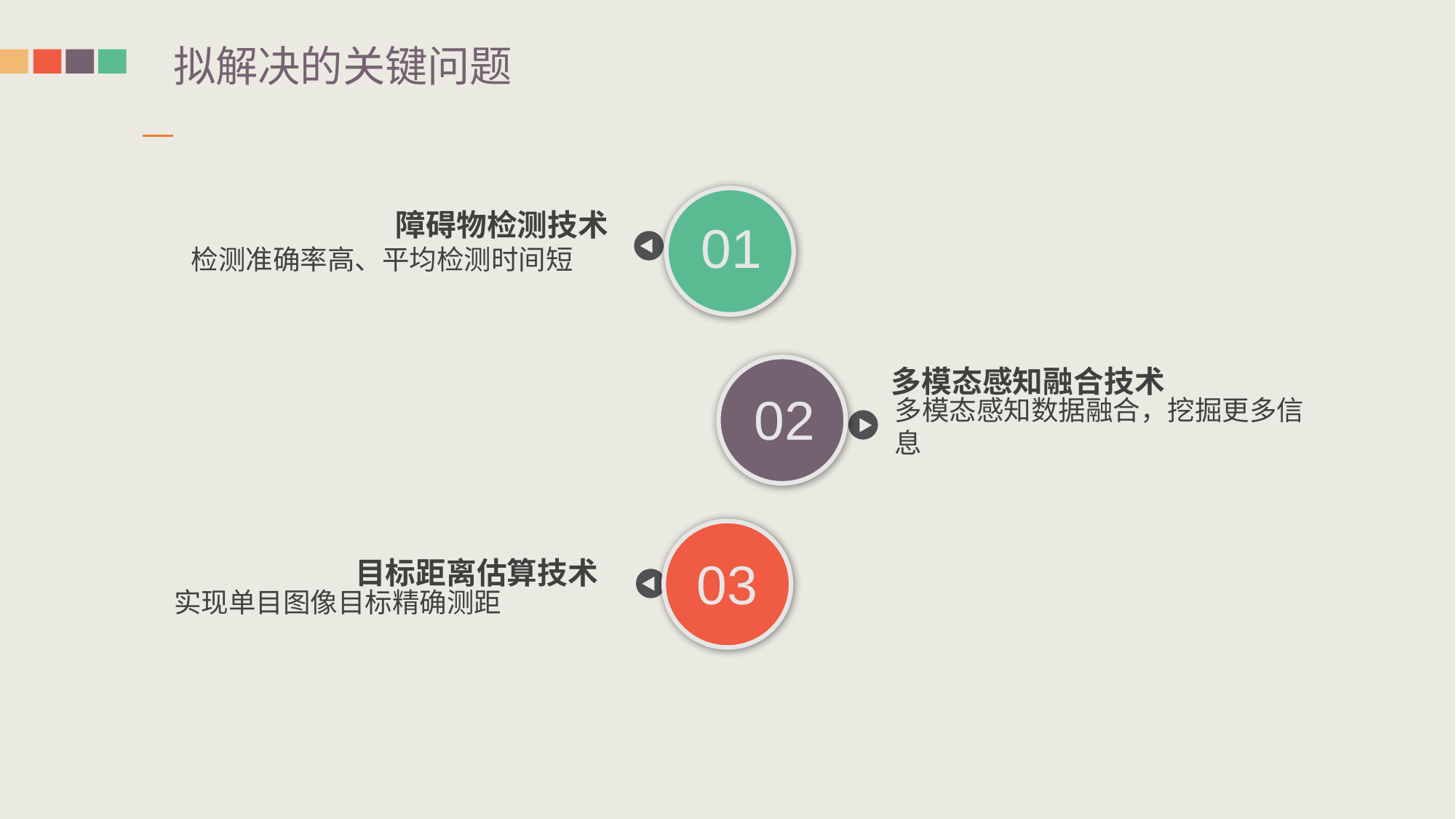

拟解决的关键问题

01
障碍物检测技术
检测准确率高、平均检测时间短

02
多模态感知融合技术
多模态感知数据融合，挖掘更多信息

03

目标距离估算技术
实现单目图像目标精确测距